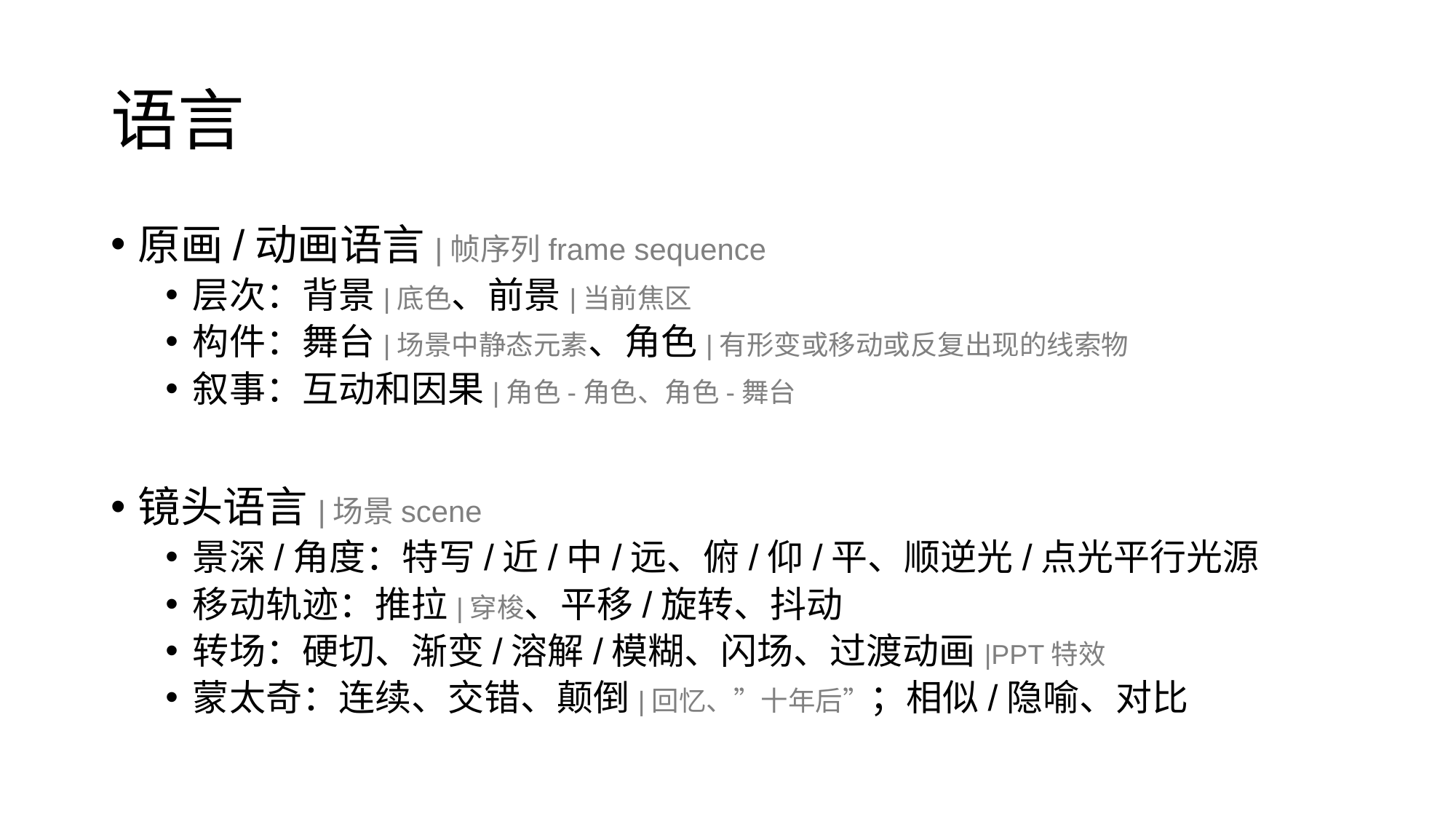

# 语言
原画/动画语言|帧序列frame sequence
层次：背景|底色、前景|当前焦区
构件：舞台|场景中静态元素、角色|有形变或移动或反复出现的线索物
叙事：互动和因果|角色-角色、角色-舞台

镜头语言|场景scene
景深/角度：特写/近/中/远、俯/仰/平、顺逆光/点光平行光源
移动轨迹：推拉|穿梭、平移/旋转、抖动
转场：硬切、渐变/溶解/模糊、闪场、过渡动画|PPT特效
蒙太奇：连续、交错、颠倒|回忆、”十年后”；相似/隐喻、对比